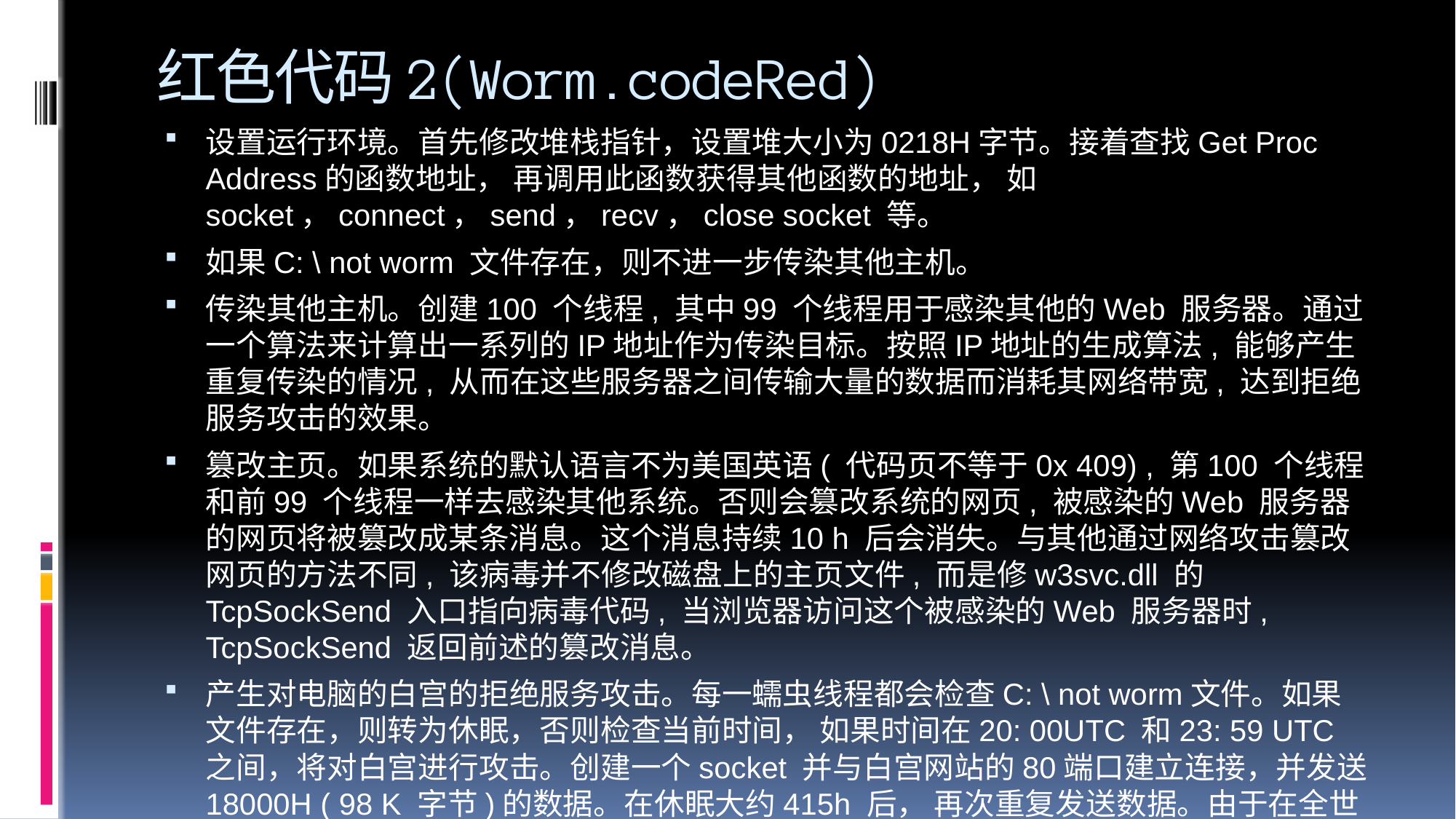

# 红色代码2(Worm.codeRed)
设置运行环境。首先修改堆栈指针，设置堆大小为0218H字节。接着查找Get Proc Address的函数地址， 再调用此函数获得其他函数的地址， 如socket，connect，send，recv，close socket 等。
如果C: \ not worm 文件存在，则不进一步传染其他主机。
传染其他主机。创建100 个线程, 其中99 个线程用于感染其他的Web 服务器。通过一个算法来计算出一系列的IP地址作为传染目标。按照IP地址的生成算法, 能够产生重复传染的情况, 从而在这些服务器之间传输大量的数据而消耗其网络带宽, 达到拒绝服务攻击的效果。
篡改主页。如果系统的默认语言不为美国英语( 代码页不等于0x 409) , 第100 个线程和前99 个线程一样去感染其他系统。否则会篡改系统的网页, 被感染的Web 服务器的网页将被篡改成某条消息。这个消息持续10 h 后会消失。与其他通过网络攻击篡改网页的方法不同, 该病毒并不修改磁盘上的主页文件, 而是修w3svc.dll 的TcpSockSend 入口指向病毒代码, 当浏览器访问这个被感染的Web 服务器时, TcpSockSend 返回前述的篡改消息。
产生对电脑的白宫的拒绝服务攻击。每一蠕虫线程都会检查C: \ not worm文件。如果文件存在，则转为休眠，否则检查当前时间， 如果时间在20: 00UTC 和23: 59 UTC 之间，将对白宫进行攻击。创建一个socket 并与白宫网站的80端口建立连接，并发送18000H ( 98 K 字节)的数据。在休眠大约415h 后， 再次重复发送数据。由于在全世界范围内有大量Web 服务器被感染，其结果就可能会产生对白宫网站的拒绝服务攻击。